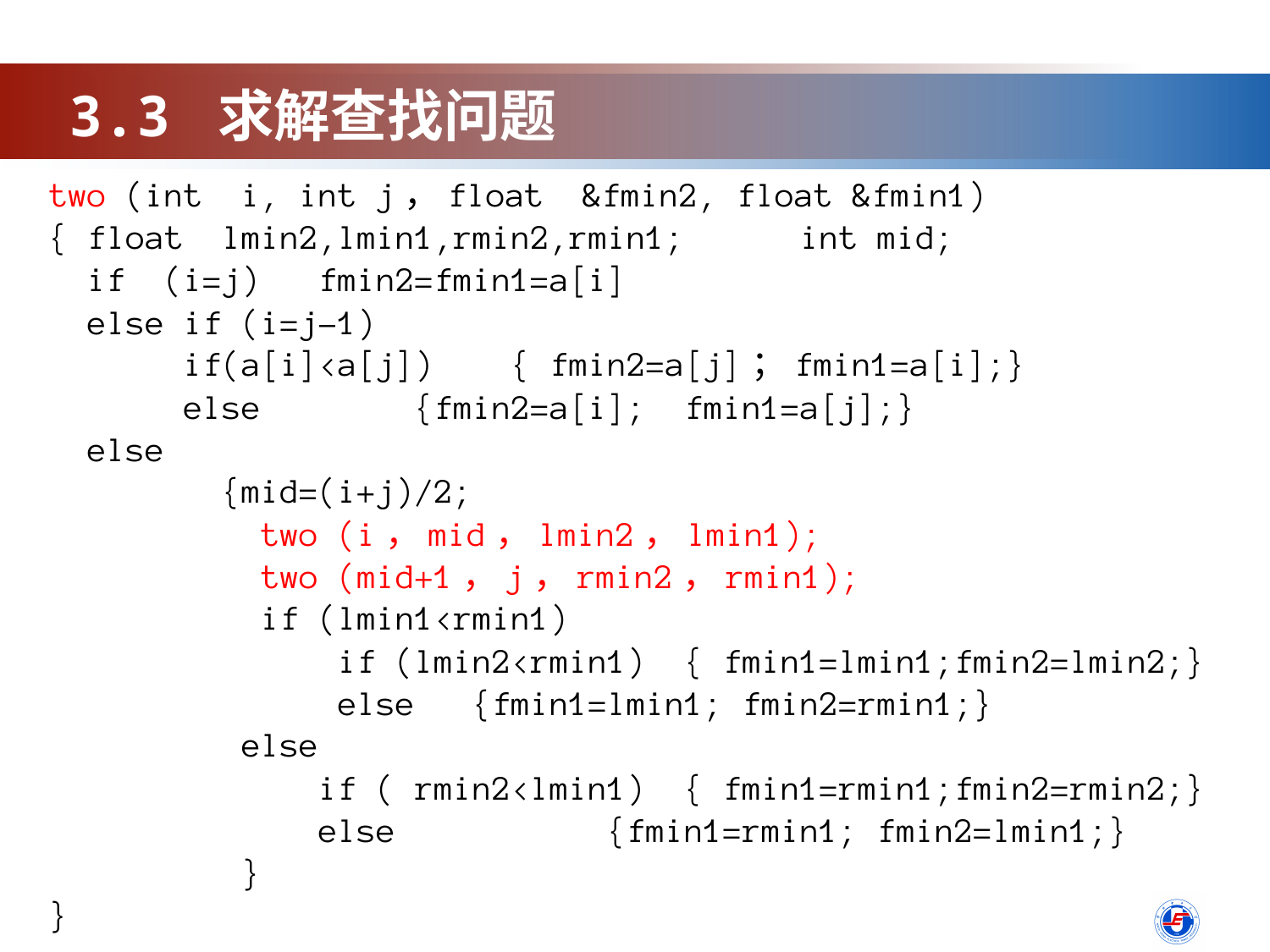

3.3 求解查找问题
two (int  i, int j，float  &fmin2, float &fmin1)
{ float  lmin2,lmin1,rmin2,rmin1;      int mid;
  if  (i=j)   fmin2=fmin1=a[i]
  else if (i=j-1)
       if(a[i]<a[j])    { fmin2=a[j]；fmin1=a[i];}
       else        {fmin2=a[i];  fmin1=a[j];}
  else
         {mid=(i+j)/2;
           two (i，mid，lmin2，lmin1);
           two (mid+1，j，rmin2，rmin1);
           if (lmin1<rmin1)
               if (lmin2<rmin1)  { fmin1=lmin1;fmin2=lmin2;}
               else   {fmin1=lmin1; fmin2=rmin1;}
          else
              if ( rmin2<lmin1)  { fmin1=rmin1;fmin2=rmin2;}
              else           {fmin1=rmin1; fmin2=lmin1;}
          }
}